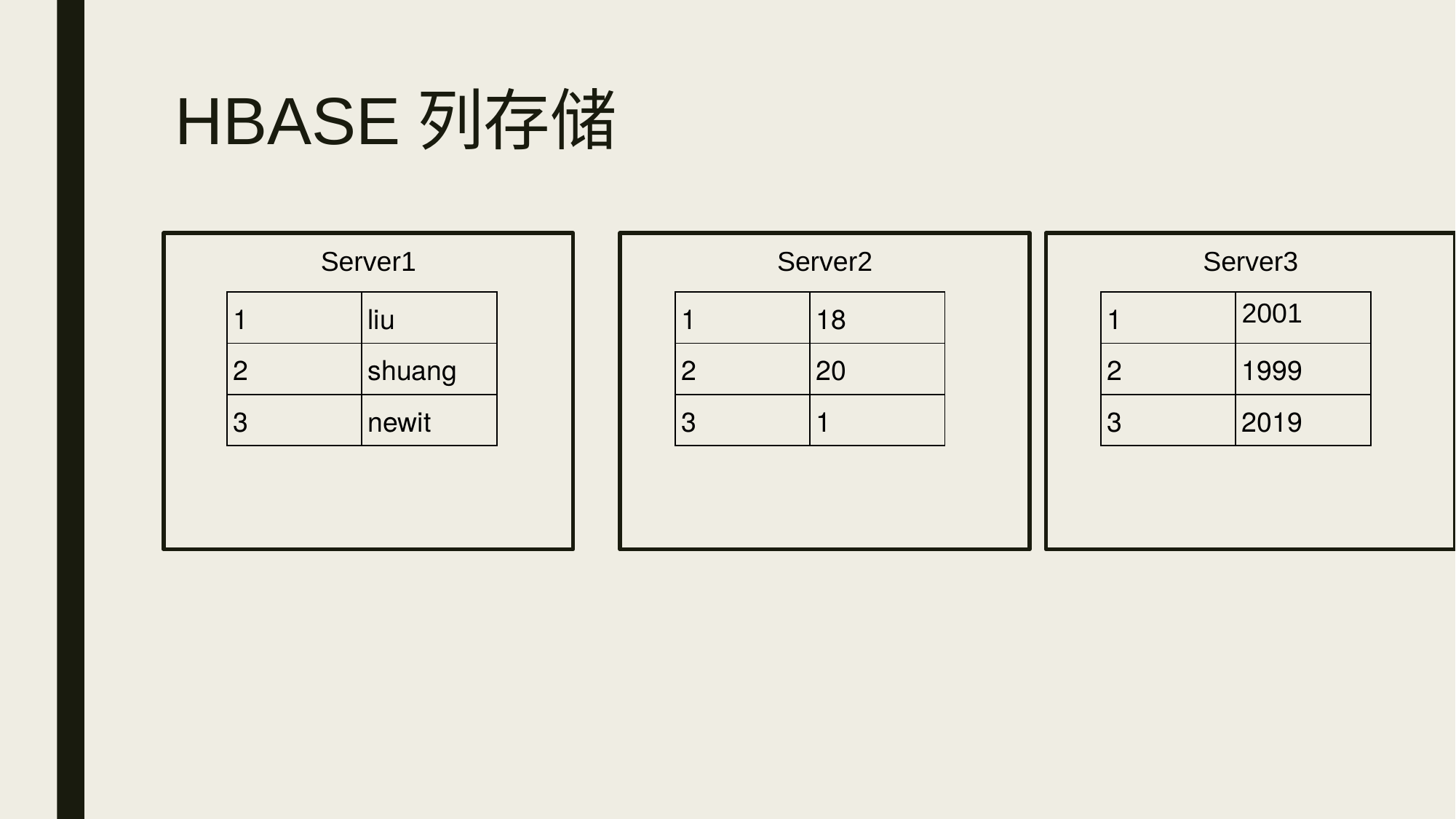

# HBASE列存储
Server2

Server3

Server1

| 1 | liu |
| --- | --- |
| 2 | shuang |
| 3 | newit |
| 1 | 18 |
| --- | --- |
| 2 | 20 |
| 3 | 1 |
| 1 | 2001 |
| --- | --- |
| 2 | 1999 |
| 3 | 2019 |